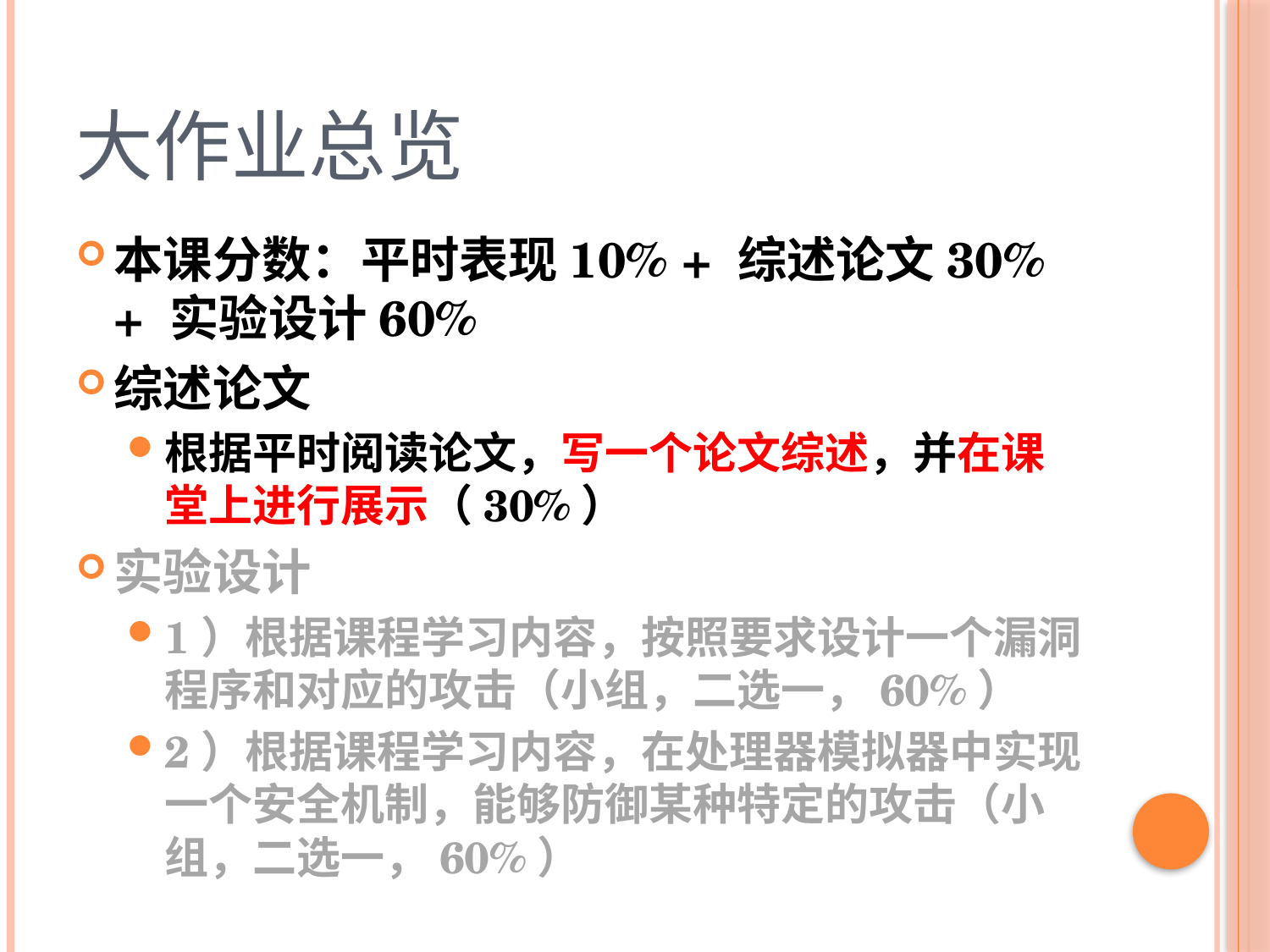

# 大作业总览
本课分数：平时表现10% + 综述论文30% + 实验设计60%
综述论文
根据平时阅读论文，写一个论文综述，并在课堂上进行展示（30%）
实验设计
1）根据课程学习内容，按照要求设计一个漏洞程序和对应的攻击（小组，二选一，60%）
2）根据课程学习内容，在处理器模拟器中实现一个安全机制，能够防御某种特定的攻击（小组，二选一，60%）